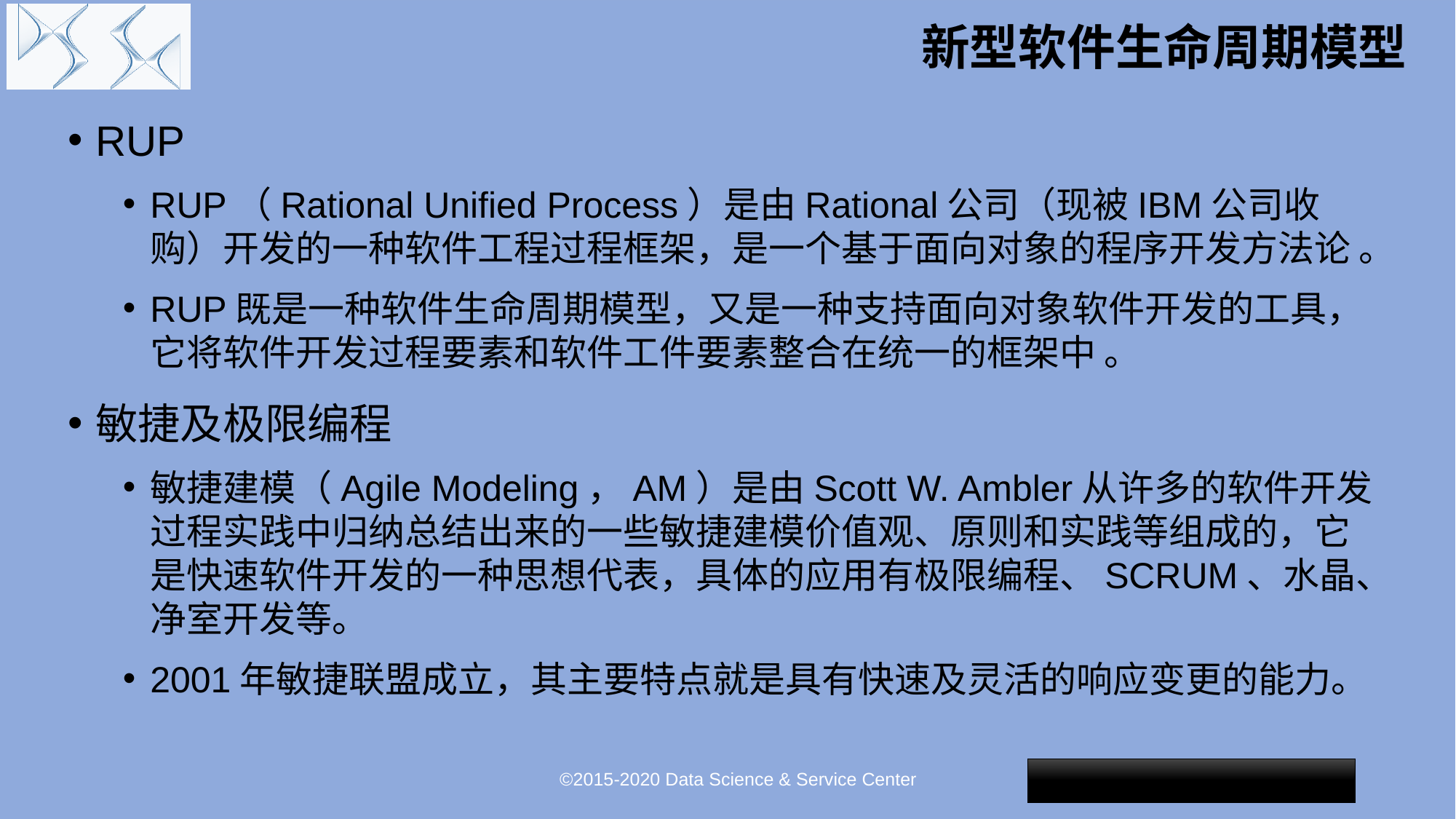

# 新型软件生命周期模型
RUP
RUP（Rational Unified Process）是由Rational公司（现被IBM公司收购）开发的一种软件工程过程框架，是一个基于面向对象的程序开发方法论 。
RUP既是一种软件生命周期模型，又是一种支持面向对象软件开发的工具，它将软件开发过程要素和软件工件要素整合在统一的框架中 。
敏捷及极限编程
敏捷建模（Agile Modeling，AM）是由Scott W. Ambler从许多的软件开发过程实践中归纳总结出来的一些敏捷建模价值观、原则和实践等组成的，它是快速软件开发的一种思想代表，具体的应用有极限编程、SCRUM、水晶、净室开发等。
2001年敏捷联盟成立，其主要特点就是具有快速及灵活的响应变更的能力。

©2015-2020 Data Science & Service Center
33